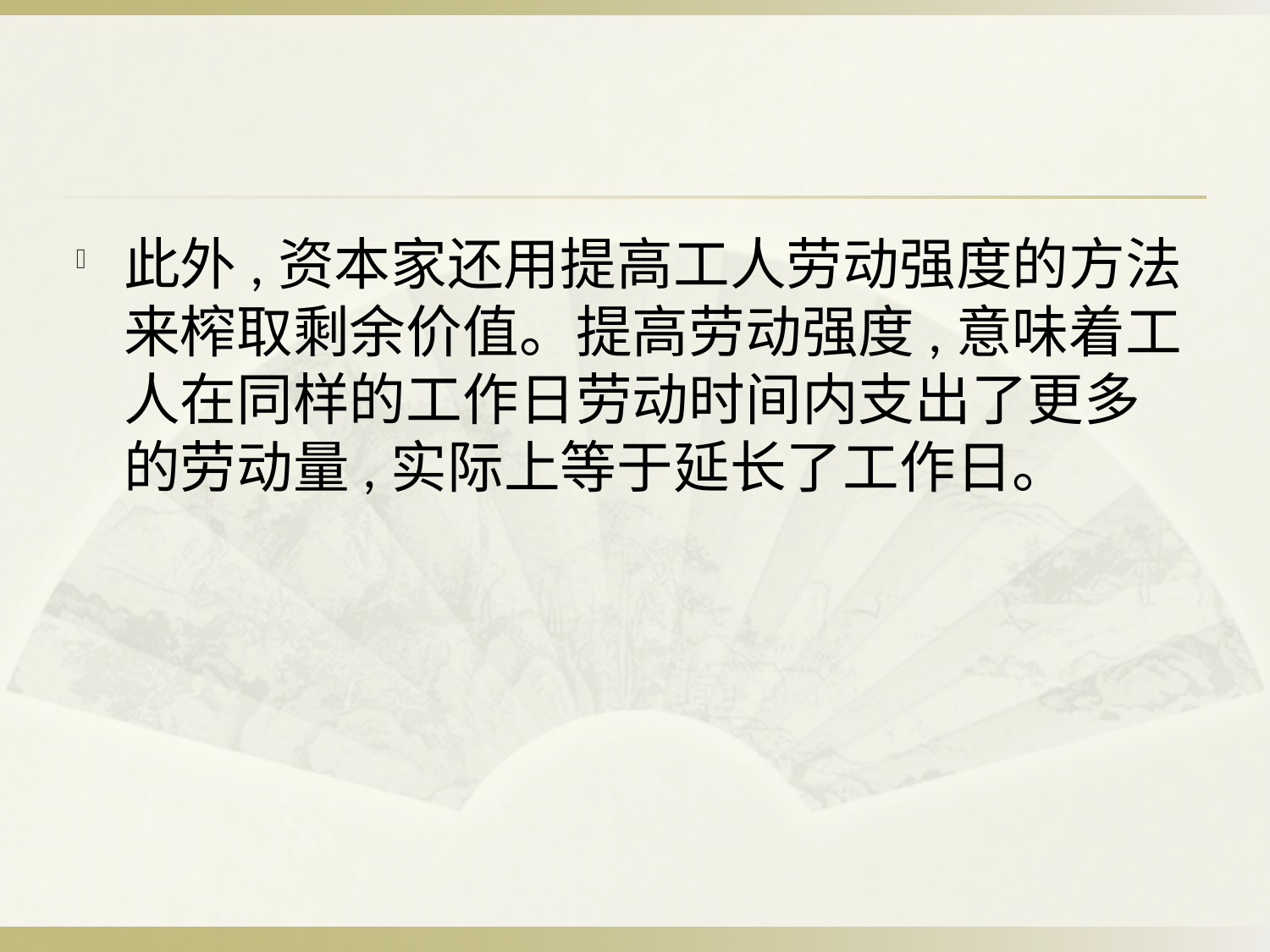

#
此外,资本家还用提高工人劳动强度的方法来榨取剩余价值。提高劳动强度,意味着工人在同样的工作日劳动时间内支出了更多的劳动量,实际上等于延长了工作日。